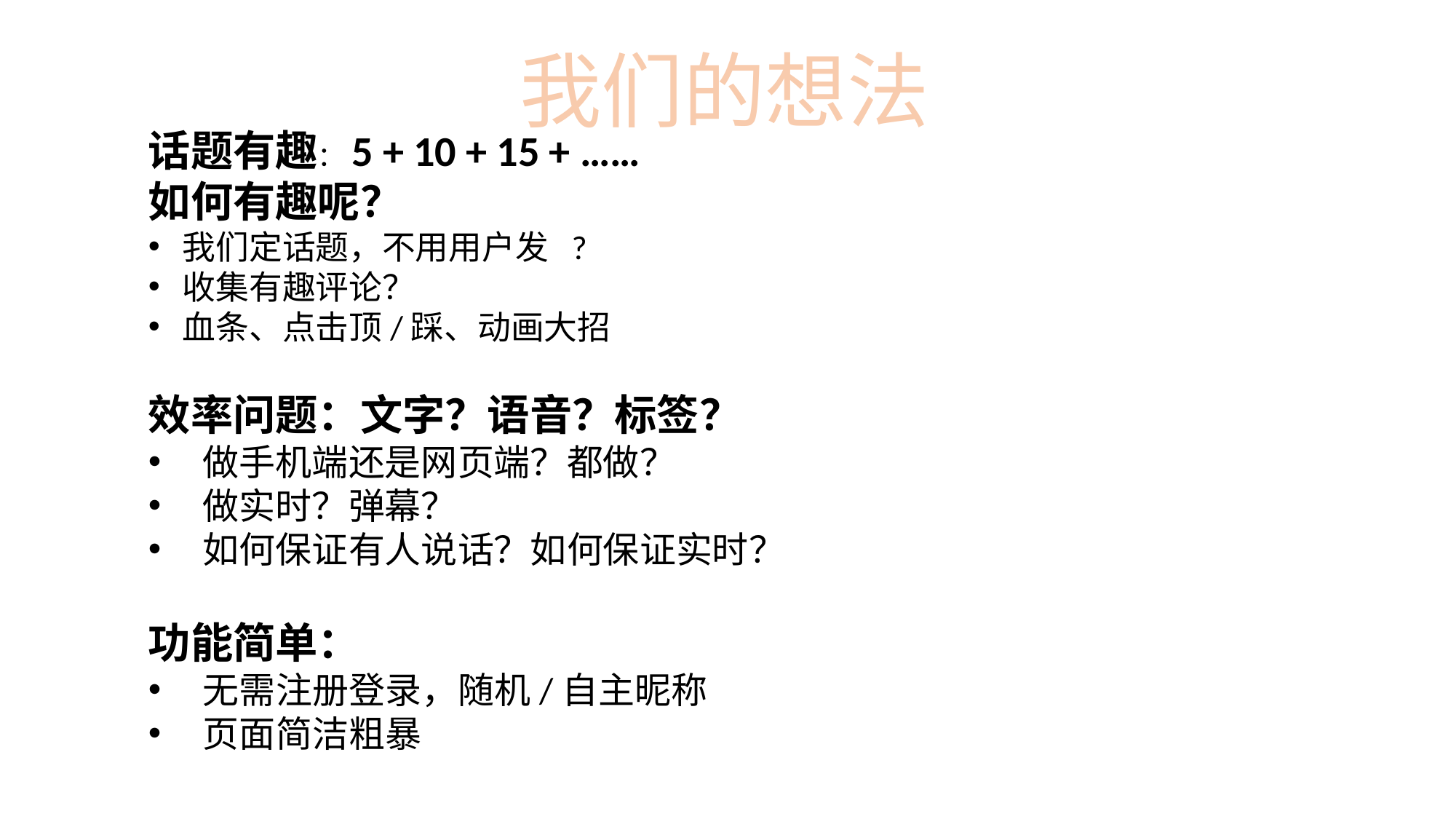

我们的想法
话题有趣：5 + 10 + 15 + ……
如何有趣呢？
我们定话题，不用用户发  ?
收集有趣评论？
血条、点击顶/踩、动画大招
效率问题：文字？语音？标签？
做手机端还是网页端？都做？
做实时？弹幕？
如何保证有人说话？如何保证实时？

功能简单：
无需注册登录，随机/自主昵称
页面简洁粗暴